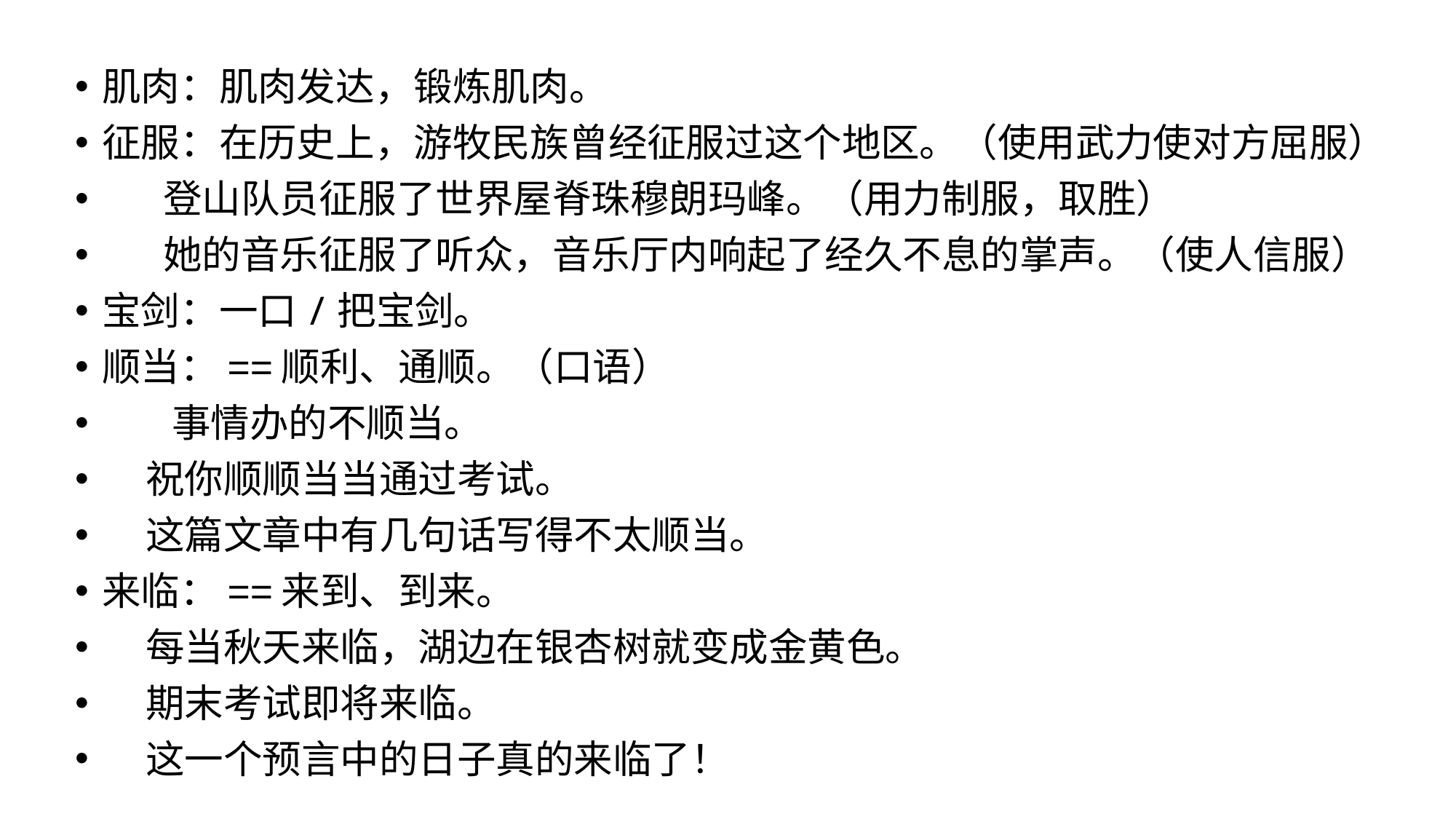

#
肌肉：肌肉发达，锻炼肌肉。
征服：在历史上，游牧民族曾经征服过这个地区。（使用武力使对方屈服）
      登山队员征服了世界屋脊珠穆朗玛峰。（用力制服，取胜）
      她的音乐征服了听众，音乐厅内响起了经久不息的掌声。（使人信服）
宝剑：一口/把宝剑。
顺当：==顺利、通顺。（口语）
       事情办的不顺当。
    祝你顺顺当当通过考试。
    这篇文章中有几句话写得不太顺当。
来临：==来到、到来。
    每当秋天来临，湖边在银杏树就变成金黄色。
    期末考试即将来临。
    这一个预言中的日子真的来临了！